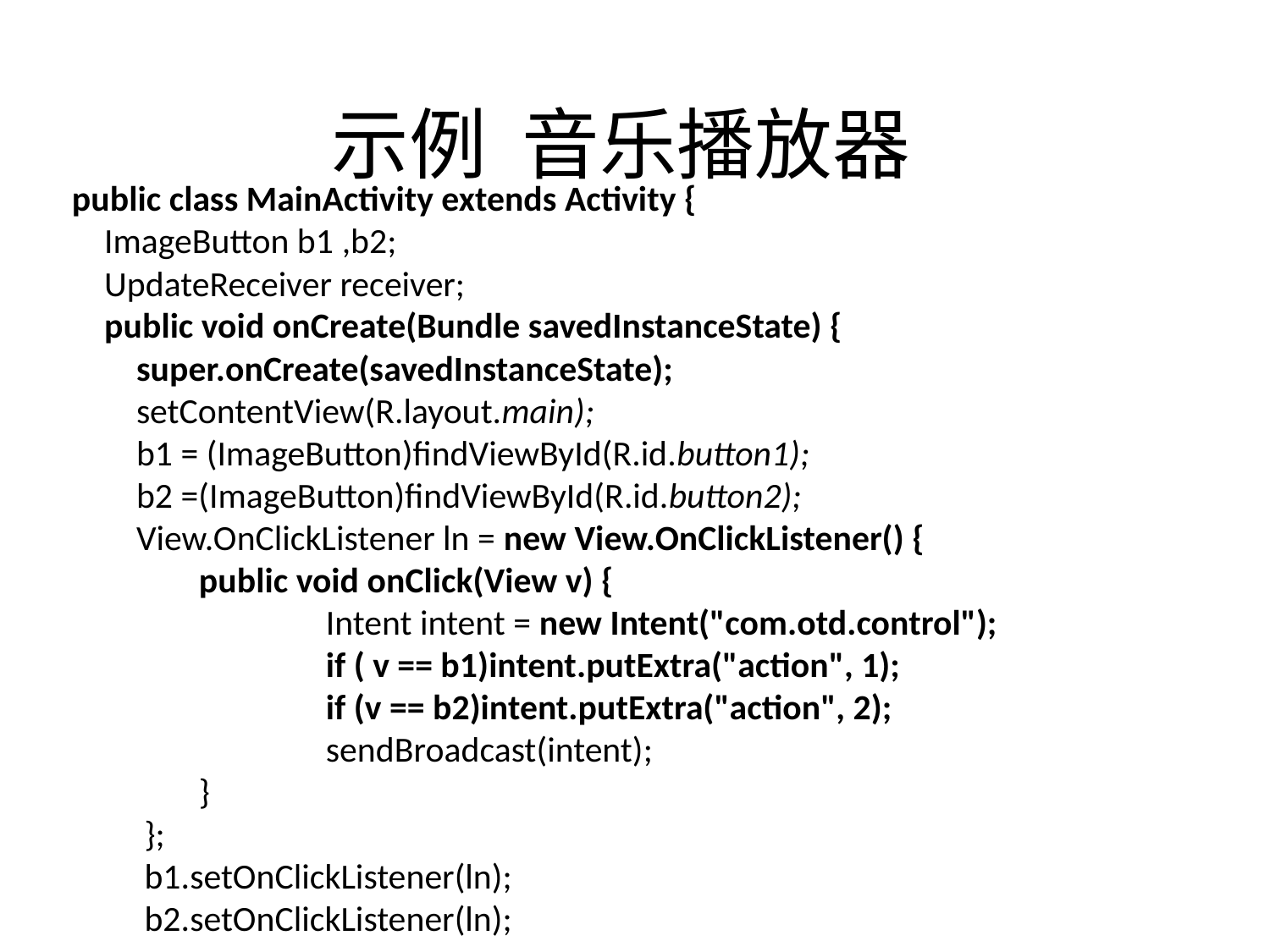

# 示例  音乐播放器
public class MainActivity extends Activity {
    ImageButton b1 ,b2;
    UpdateReceiver receiver;
    public void onCreate(Bundle savedInstanceState) {
        super.onCreate(savedInstanceState);
        setContentView(R.layout.main);
        b1 = (ImageButton)findViewById(R.id.button1);
        b2 =(ImageButton)findViewById(R.id.button2);
        View.OnClickListener ln = new View.OnClickListener() {
	public void onClick(View v) {
		Intent intent = new Intent("com.otd.control");
		if ( v == b1)intent.putExtra("action", 1);
		if (v == b2)intent.putExtra("action", 2);
		sendBroadcast(intent);
	}
         };
         b1.setOnClickListener(ln);
         b2.setOnClickListener(ln);